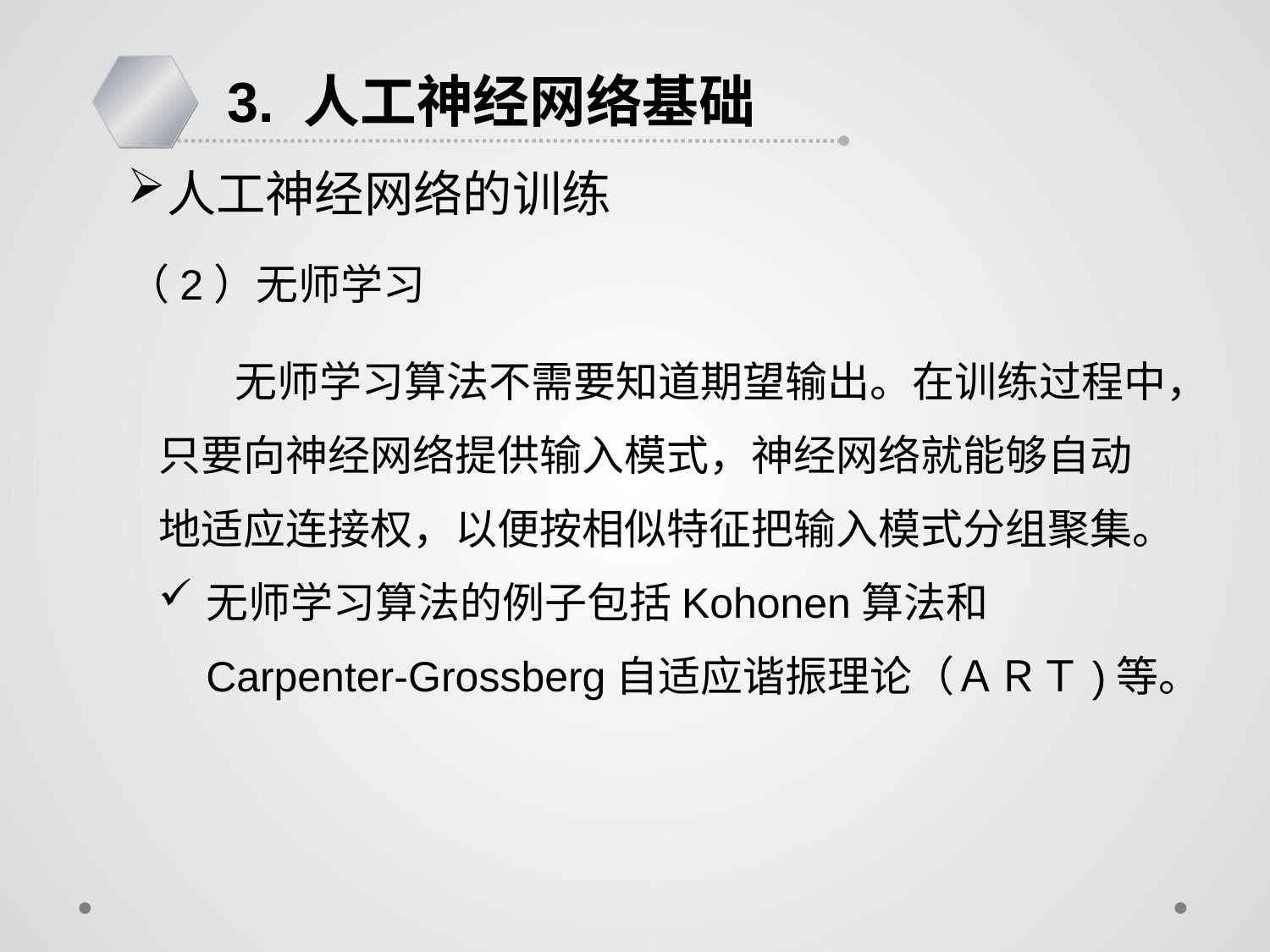

3. 人工神经网络基础

人工神经网络的训练
（2）无师学习
       无师学习算法不需要知道期望输出。在训练过程中，只要向神经网络提供输入模式，神经网络就能够自动地适应连接权，以便按相似特征把输入模式分组聚集。
无师学习算法的例子包括Kohonen算法和Carpenter-Grossberg自适应谐振理论（ＡＲＴ)等。